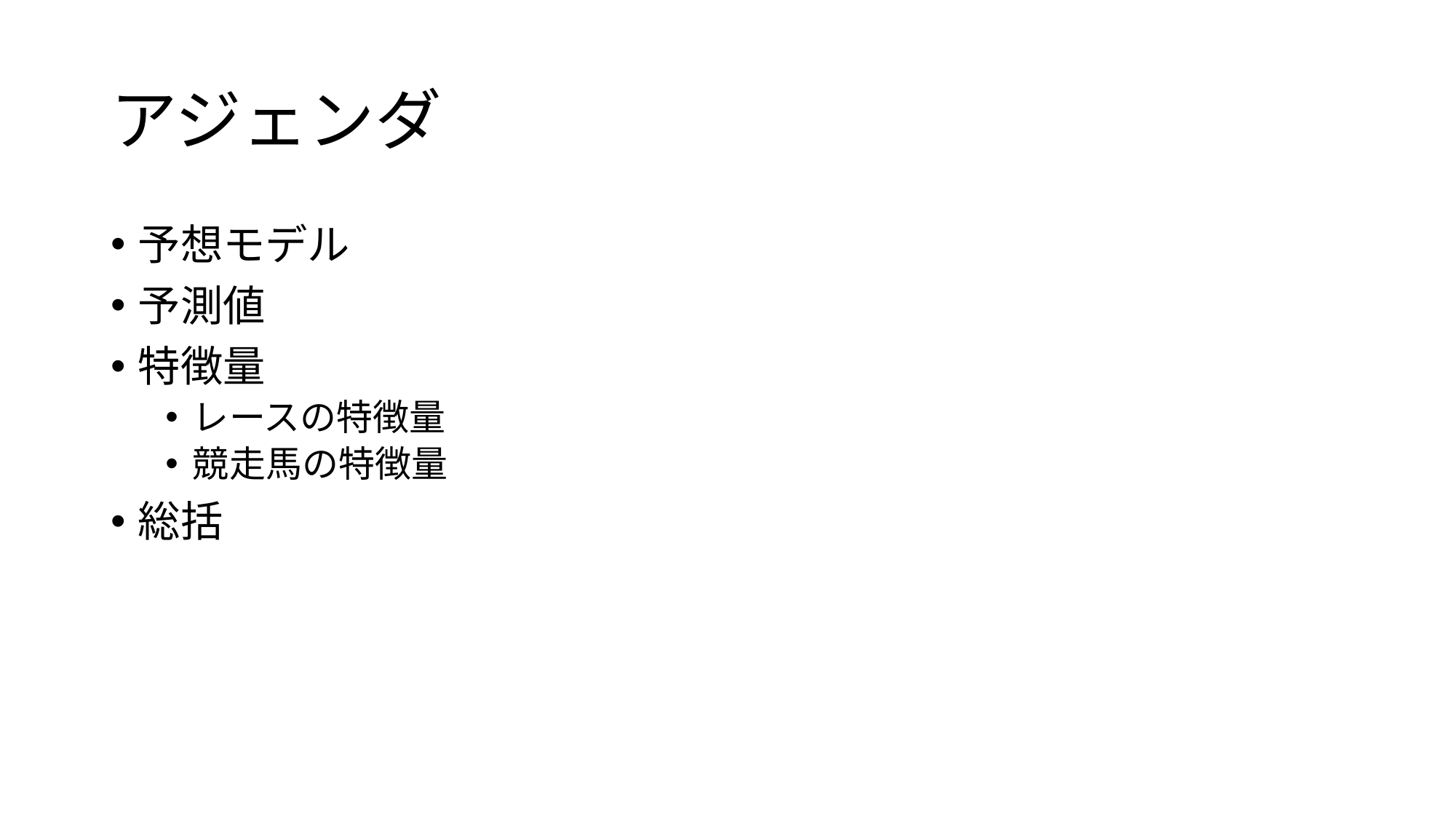

# アジェンダ
予想モデル
予測値
特徴量
レースの特徴量
競走馬の特徴量
総括